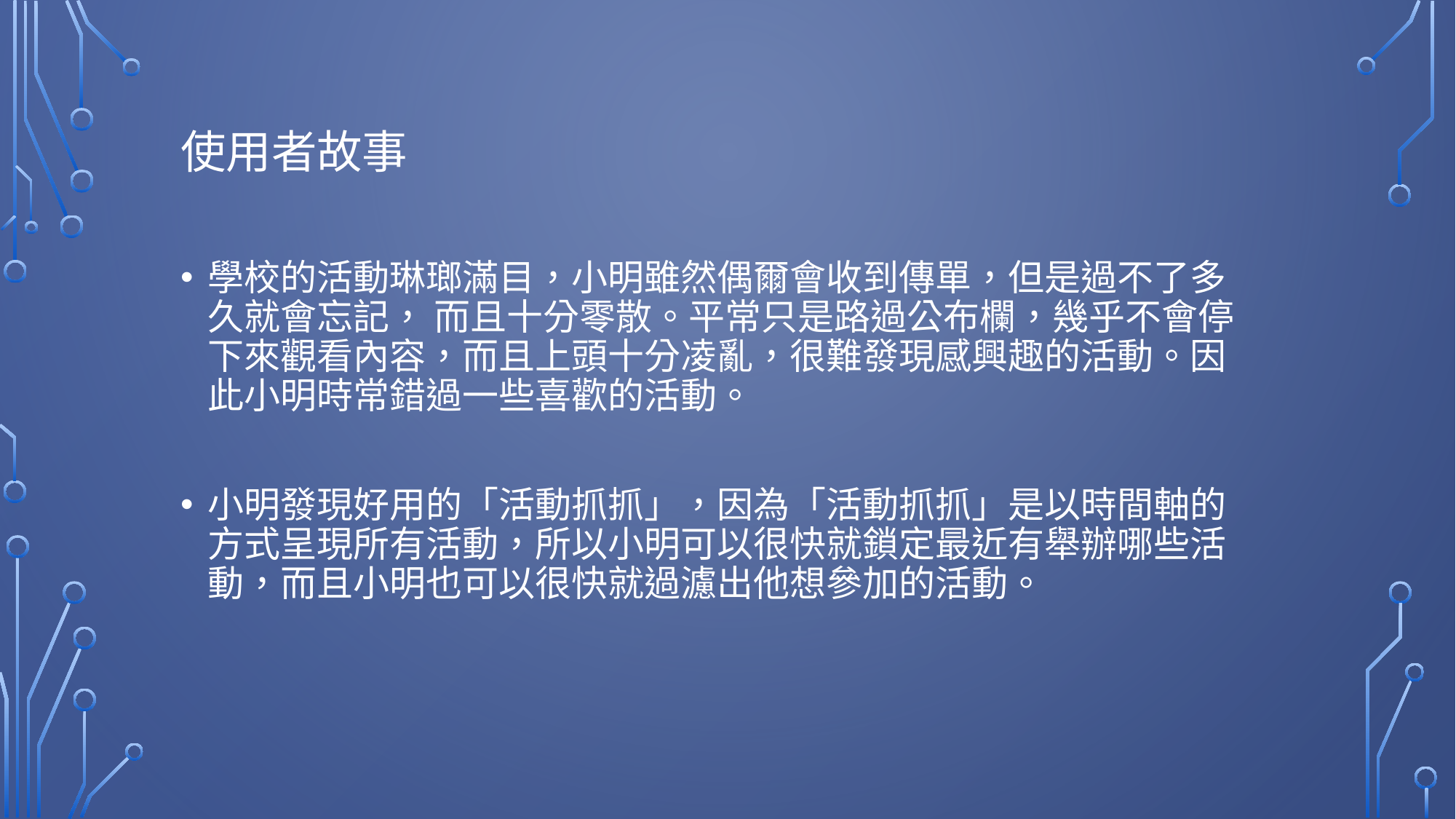

使用者故事
學校的活動琳瑯滿目，小明雖然偶爾會收到傳單，但是過不了多久就會忘記， 而且十分零散。平常只是路過公布欄，幾乎不會停下來觀看內容，而且上頭十分凌亂，很難發現感興趣的活動。因此小明時常錯過一些喜歡的活動。

小明發現好用的「活動抓抓」，因為「活動抓抓」是以時間軸的方式呈現所有活動，所以小明可以很快就鎖定最近有舉辦哪些活動，而且小明也可以很快就過濾出他想參加的活動。